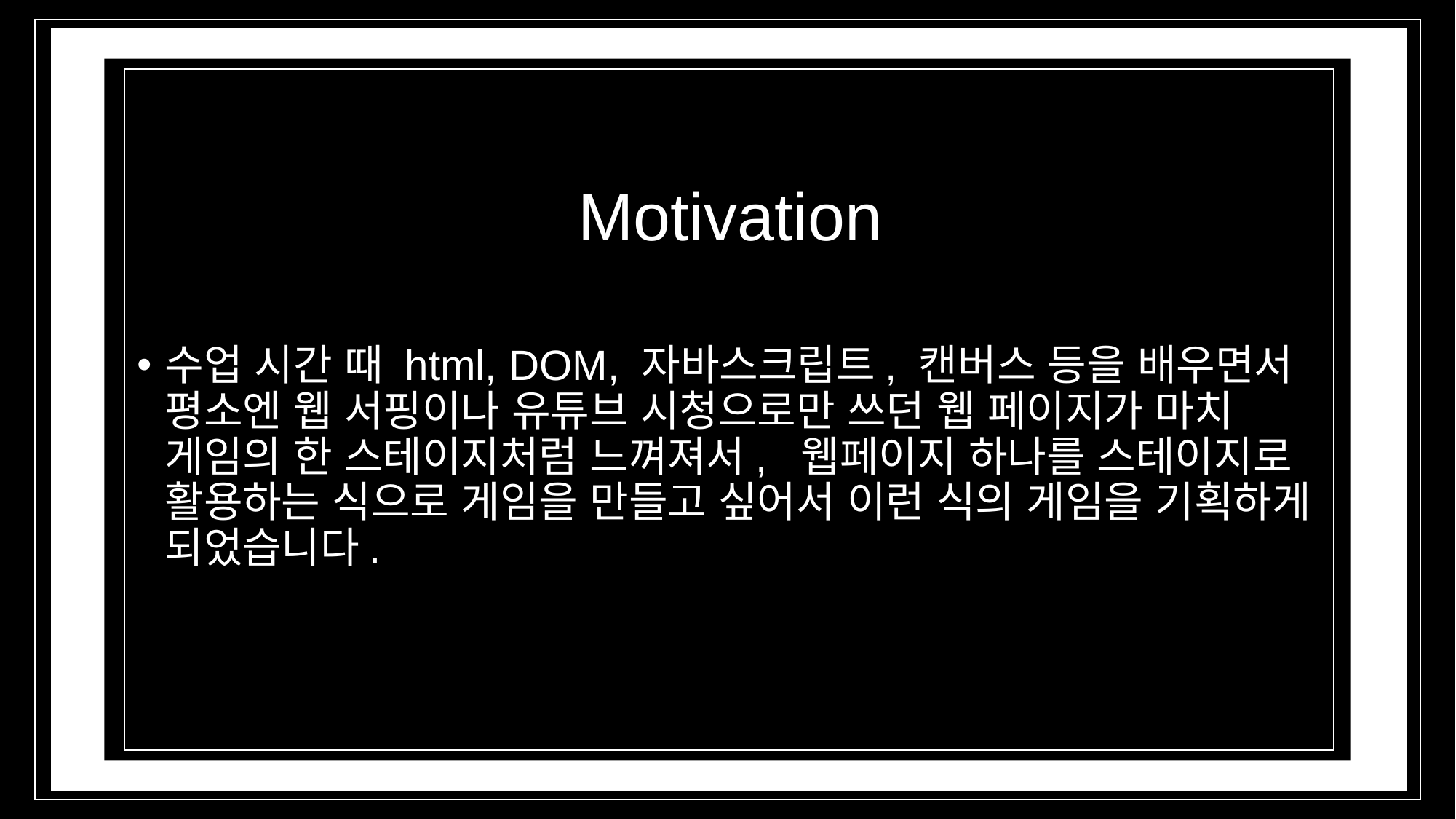

#

Motivation

수업 시간 때 html, DOM, 자바스크립트, 캔버스 등을 배우면서 평소엔 웹 서핑이나 유튜브 시청으로만 쓰던 웹 페이지가 마치 게임의 한 스테이지처럼 느껴져서,  웹페이지 하나를 스테이지로 활용하는 식으로 게임을 만들고 싶어서 이런 식의 게임을 기획하게 되었습니다.